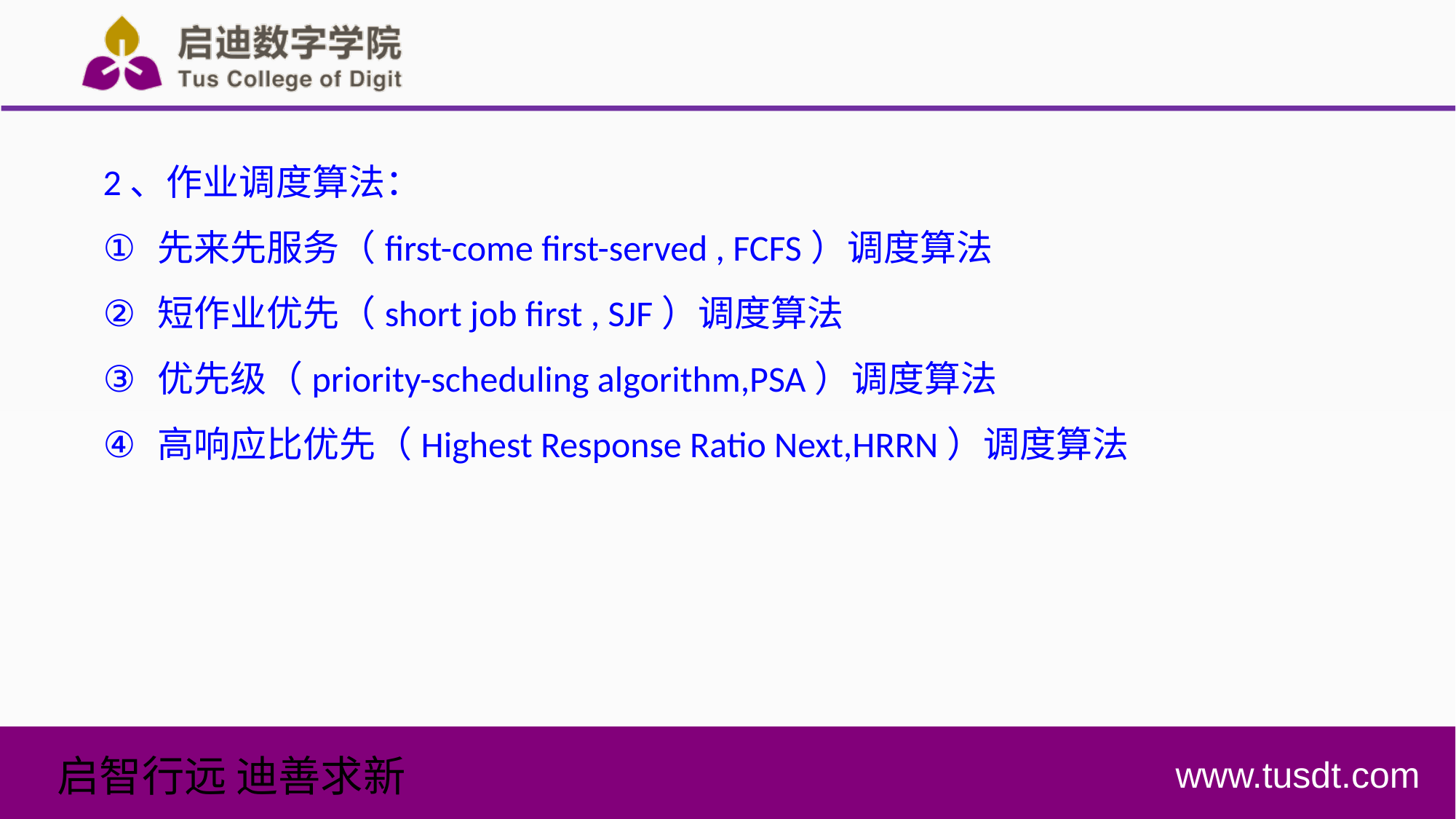

2、作业调度算法：
先来先服务（first-come first-served , FCFS）调度算法
短作业优先（short job first , SJF）调度算法
优先级（priority-scheduling algorithm,PSA）调度算法
高响应比优先（Highest Response Ratio Next,HRRN）调度算法